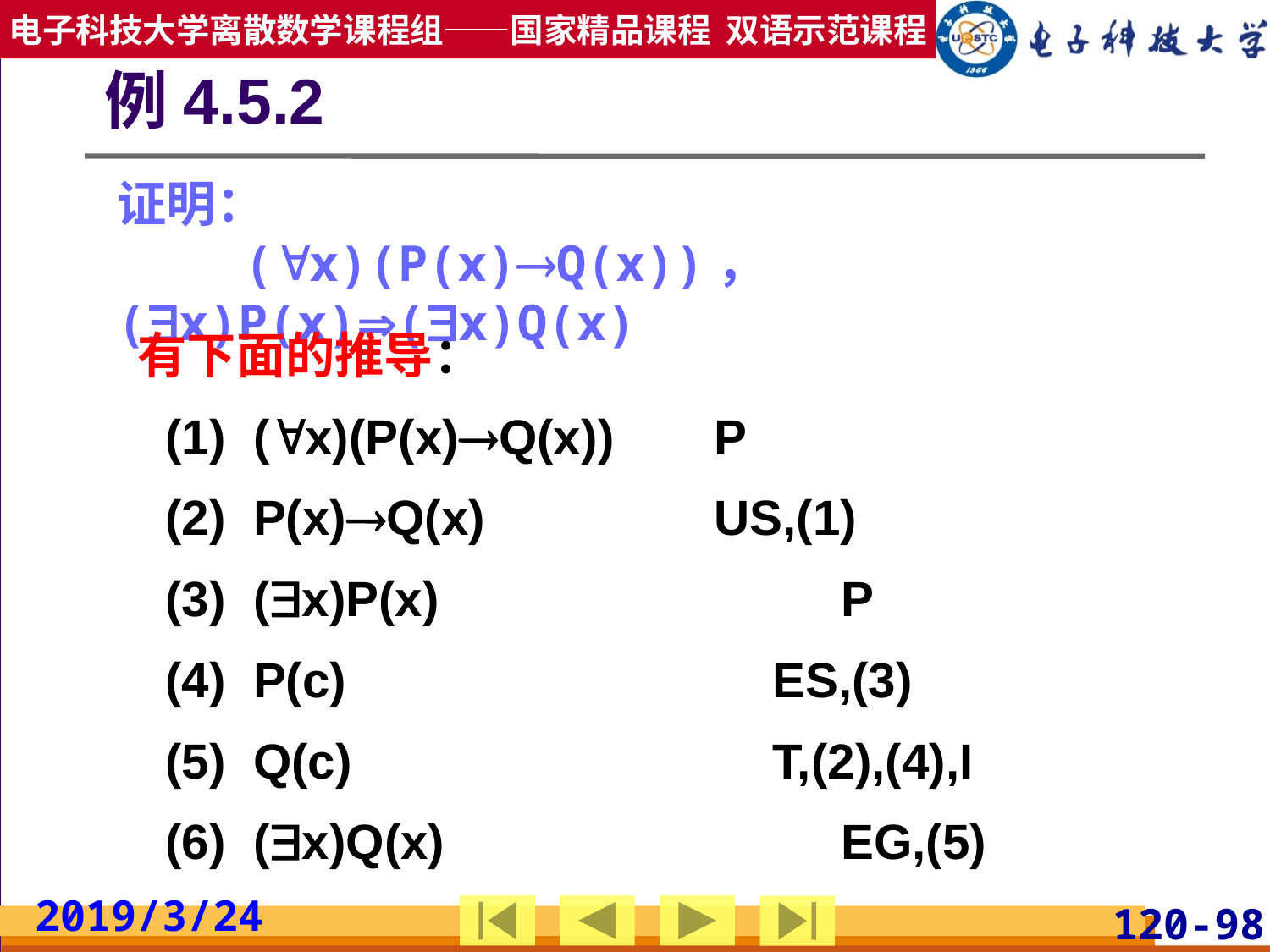

# 例4.5.2
证明：
	(∀x)(P(x)→Q(x))，(∃x)P(x)⇒(∃x)Q(x)
有下面的推导：
  (1)  (∀x)(P(x)→Q(x))	     P
  (2)  P(x)→Q(x)		     US,(1)
  (3)  (∃x)P(x)			     P
  (4)  P(c)				ES,(3)
  (5)  Q(c)				T,(2),(4),I
  (6)  (∃x)Q(x)			     EG,(5)
2019/3/24